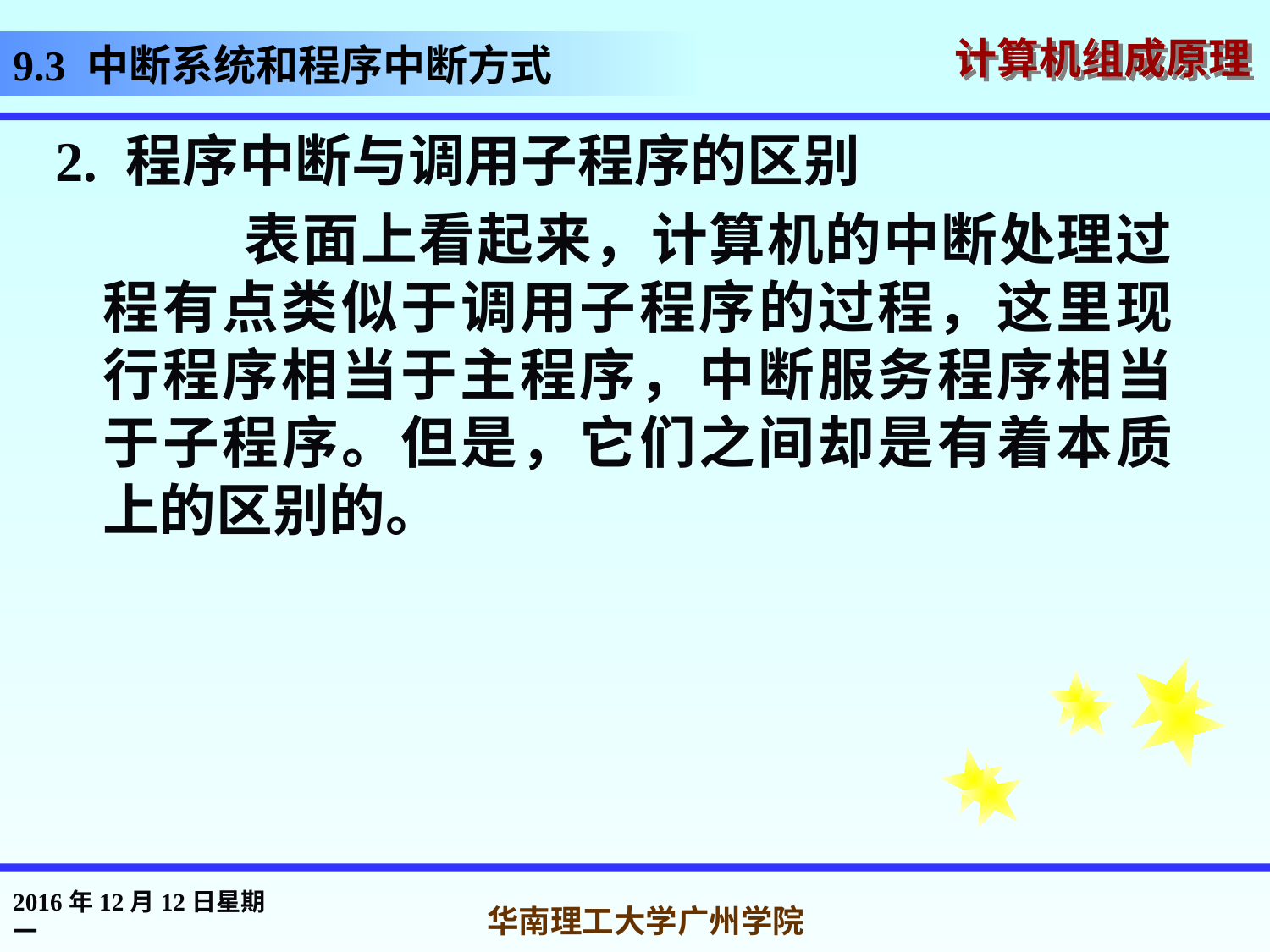

# 9.3 中断系统和程序中断方式
2. 程序中断与调用子程序的区别
            表面上看起来，计算机的中断处理过程有点类似于调用子程序的过程，这里现行程序相当于主程序，中断服务程序相当于子程序。但是，它们之间却是有着本质上的区别的。
2016年12月12日星期一
华南理工大学广州学院